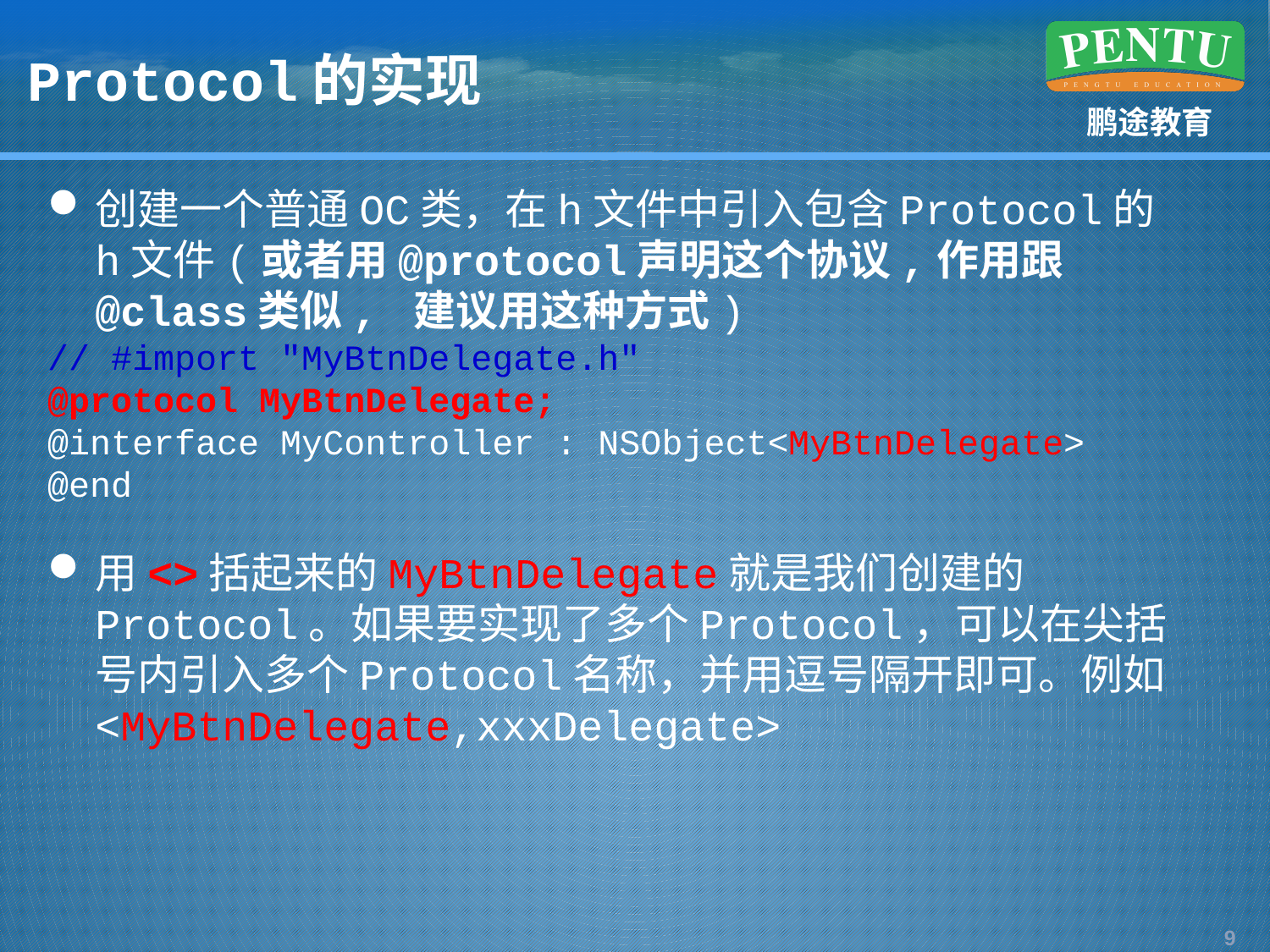

# Protocol的实现
创建一个普通OC类，在h文件中引入包含Protocol的h文件(或者用@protocol声明这个协议,作用跟@class类似, 建议用这种方式)
// #import "MyBtnDelegate.h"
@protocol MyBtnDelegate;
@interface MyController : NSObject<MyBtnDelegate>
@end

用<>括起来的MyBtnDelegate就是我们创建的Protocol。如果要实现了多个Protocol，可以在尖括号内引入多个Protocol名称，并用逗号隔开即可。例如<MyBtnDelegate,xxxDelegate>

9